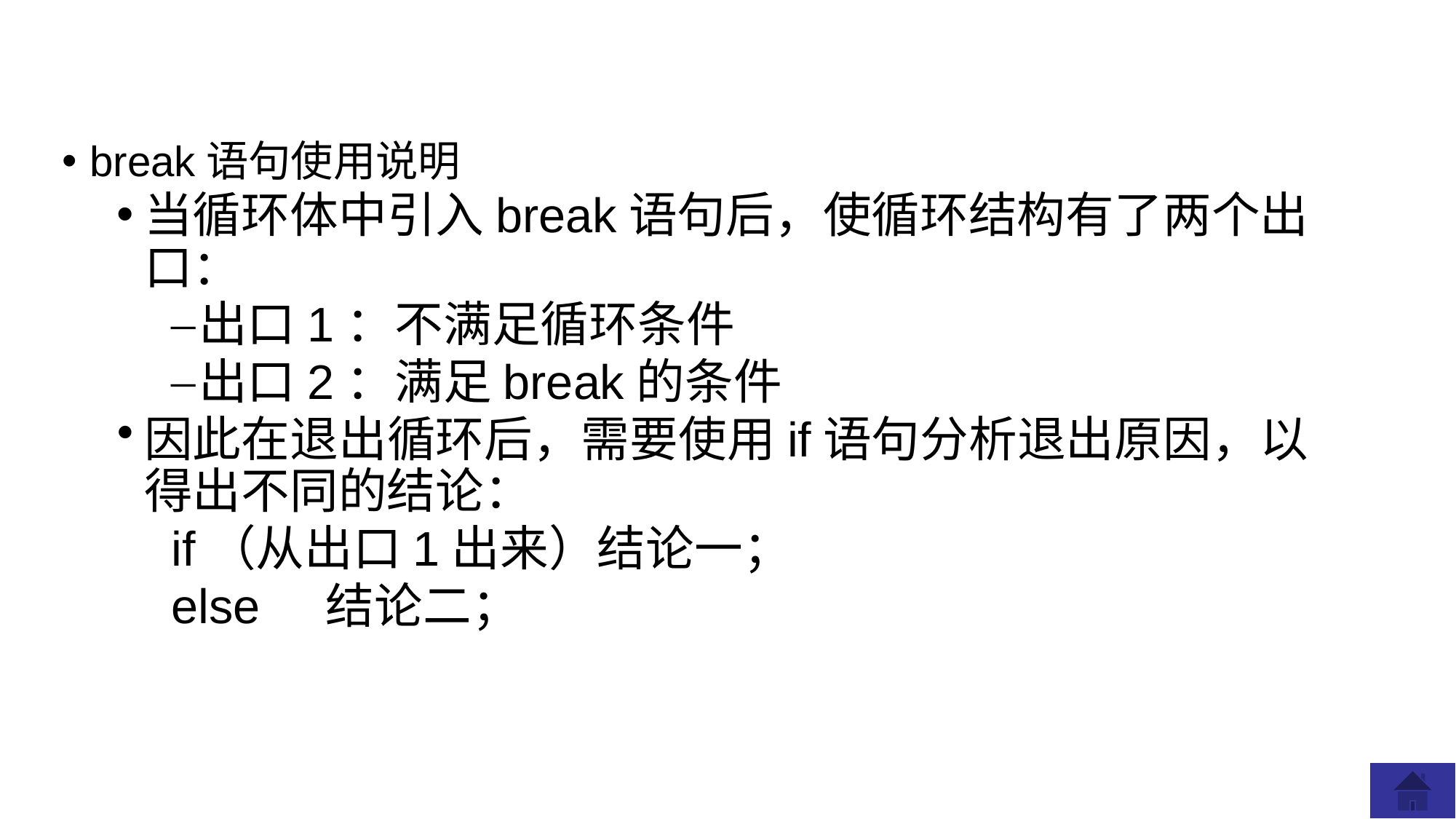

break语句使用说明
当循环体中引入break语句后，使循环结构有了两个出口：
出口1：不满足循环条件
出口2：满足break的条件
因此在退出循环后，需要使用if语句分析退出原因，以得出不同的结论：
if（从出口1出来）结论一；
else    结论二；